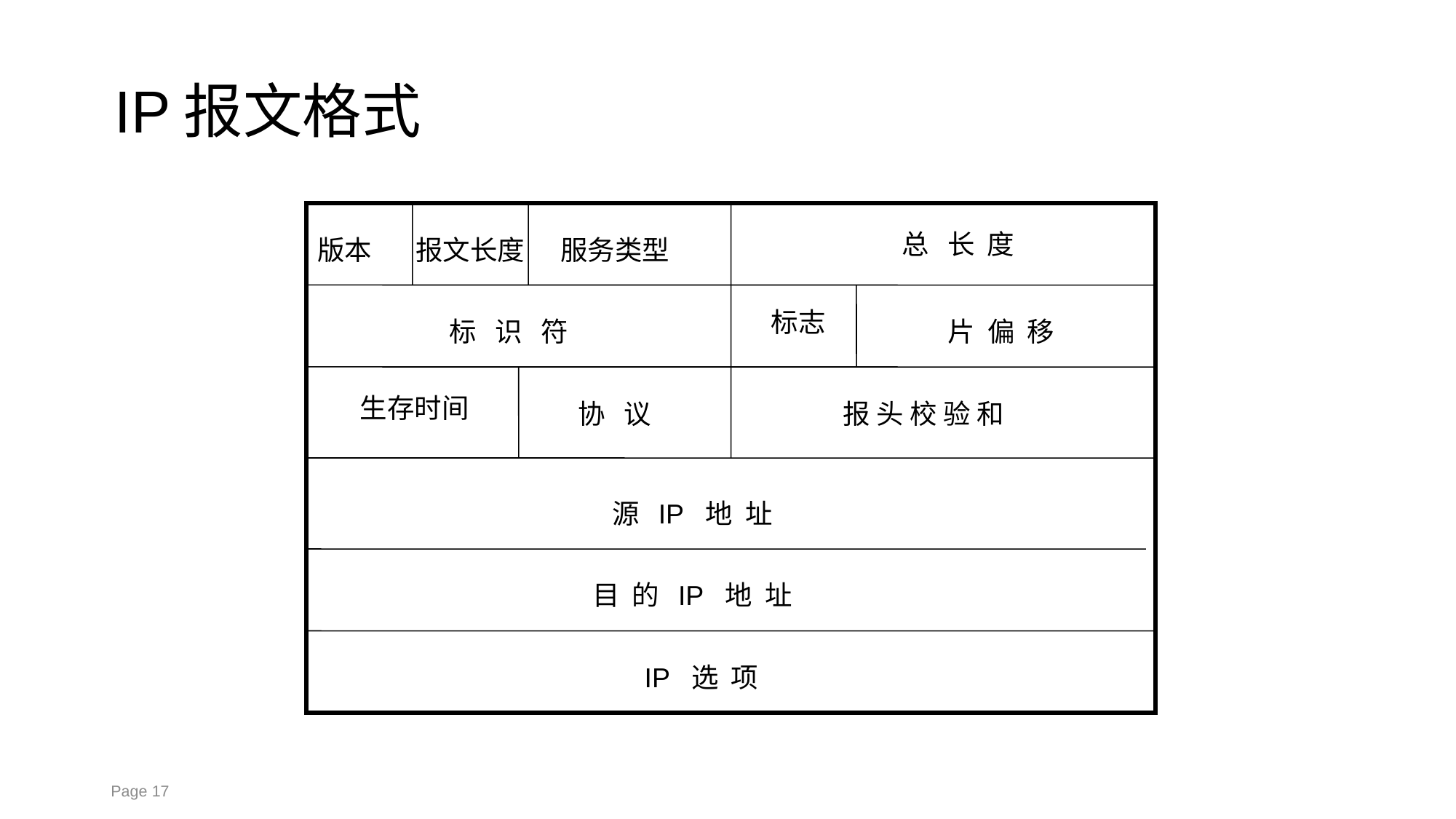

# IP报文格式

总   长  度
版本
报文长度
服务类型
标志
标   识   符
片  偏  移
生存时间
协   议
报 头 校 验 和
源  IP  地  址
目  的  IP  地  址
IP  选  项

Page 17